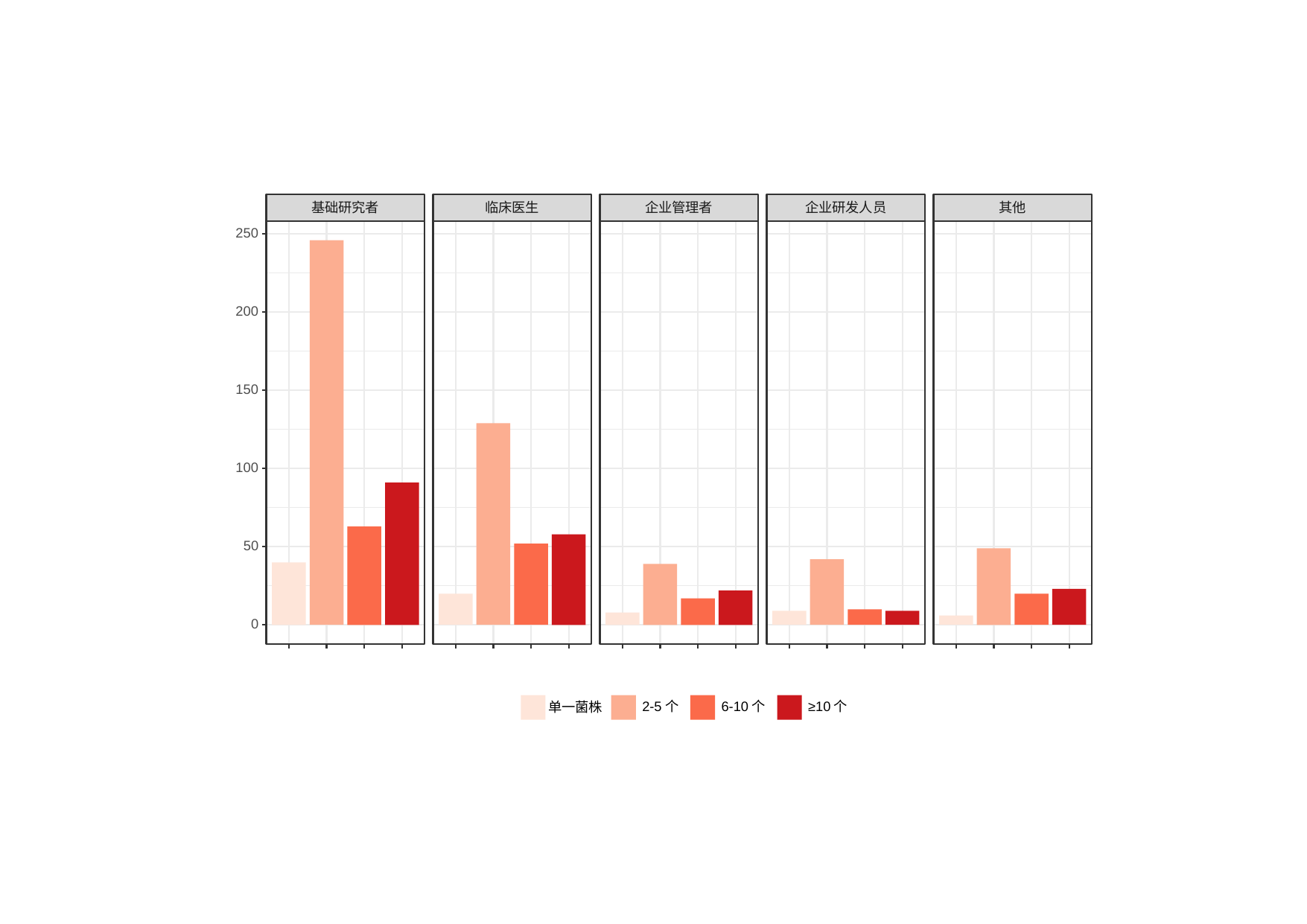

基础研究者
临床医生
企业管理者
企业研发人员
其他

250

200

150

100

50

0

2-5个
6-10个
≥10个
单一菌株